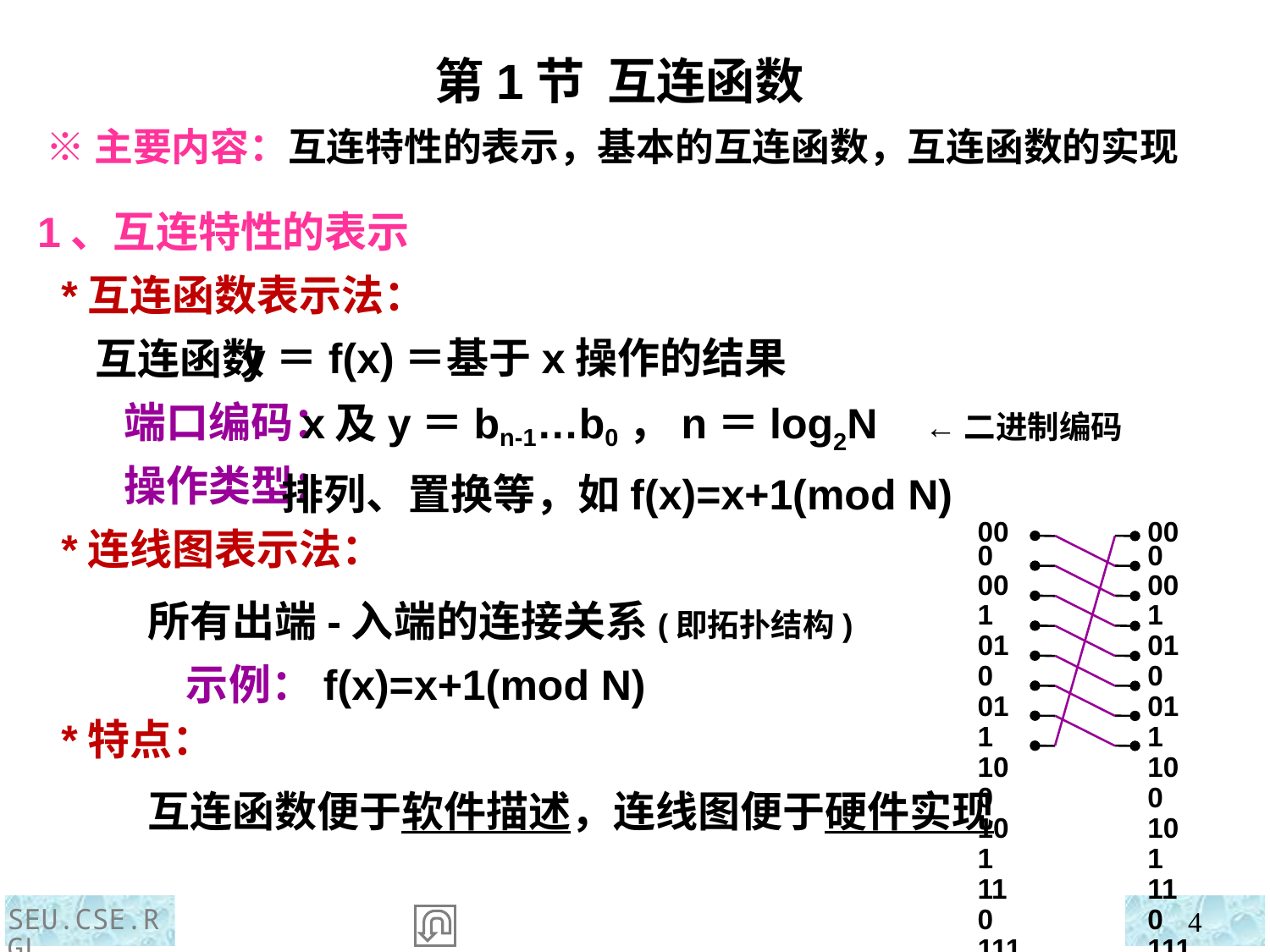

第1节  互连函数
 ※主要内容：互连特性的表示，基本的互连函数，互连函数的实现
1、互连特性的表示
  *互连函数表示法：
     互连函数
        端口编码：
        操作类型：
  *连线图表示法：

  *特点：
        y＝f(x)＝基于x操作的结果
             x及y＝bn-1…b0，n＝log2N    ←二进制编码
             排列、置换等，如f(x)=x+1(mod N)

所有出端-入端的连接关系(即拓扑结构)
   示例：f(x)=x+1(mod N)

互连函数便于软件描述，连线图便于硬件实现
000
001
010
011
100
101
110
111
000
001
010
011
100
101
110
111
SEU.CSE.RGL
4